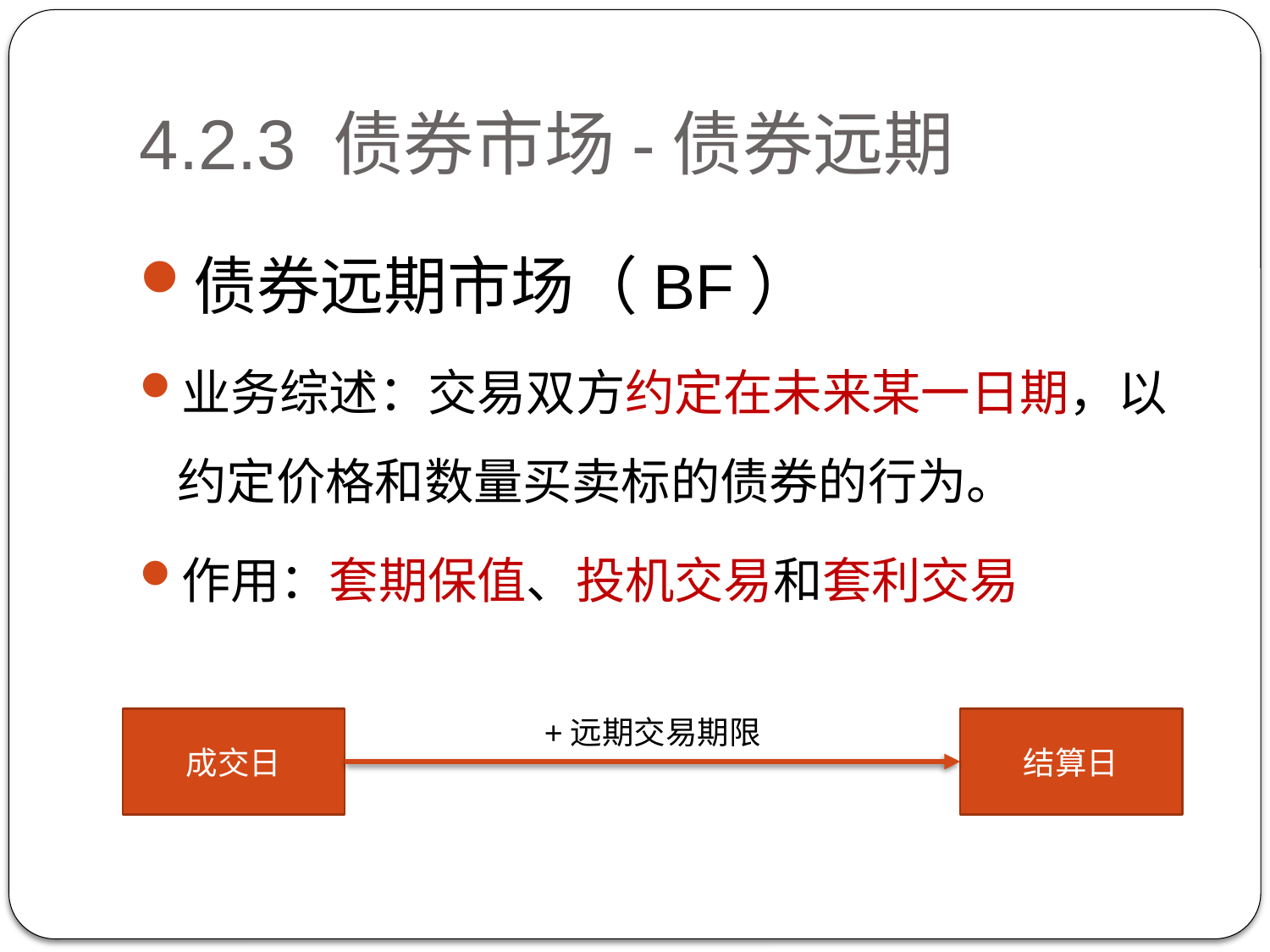

# 4.2.3 债券市场-债券远期
债券远期市场（BF）
业务综述：交易双方约定在未来某一日期，以约定价格和数量买卖标的债券的行为。
作用：套期保值、投机交易和套利交易

+远期交易期限
成交日
结算日